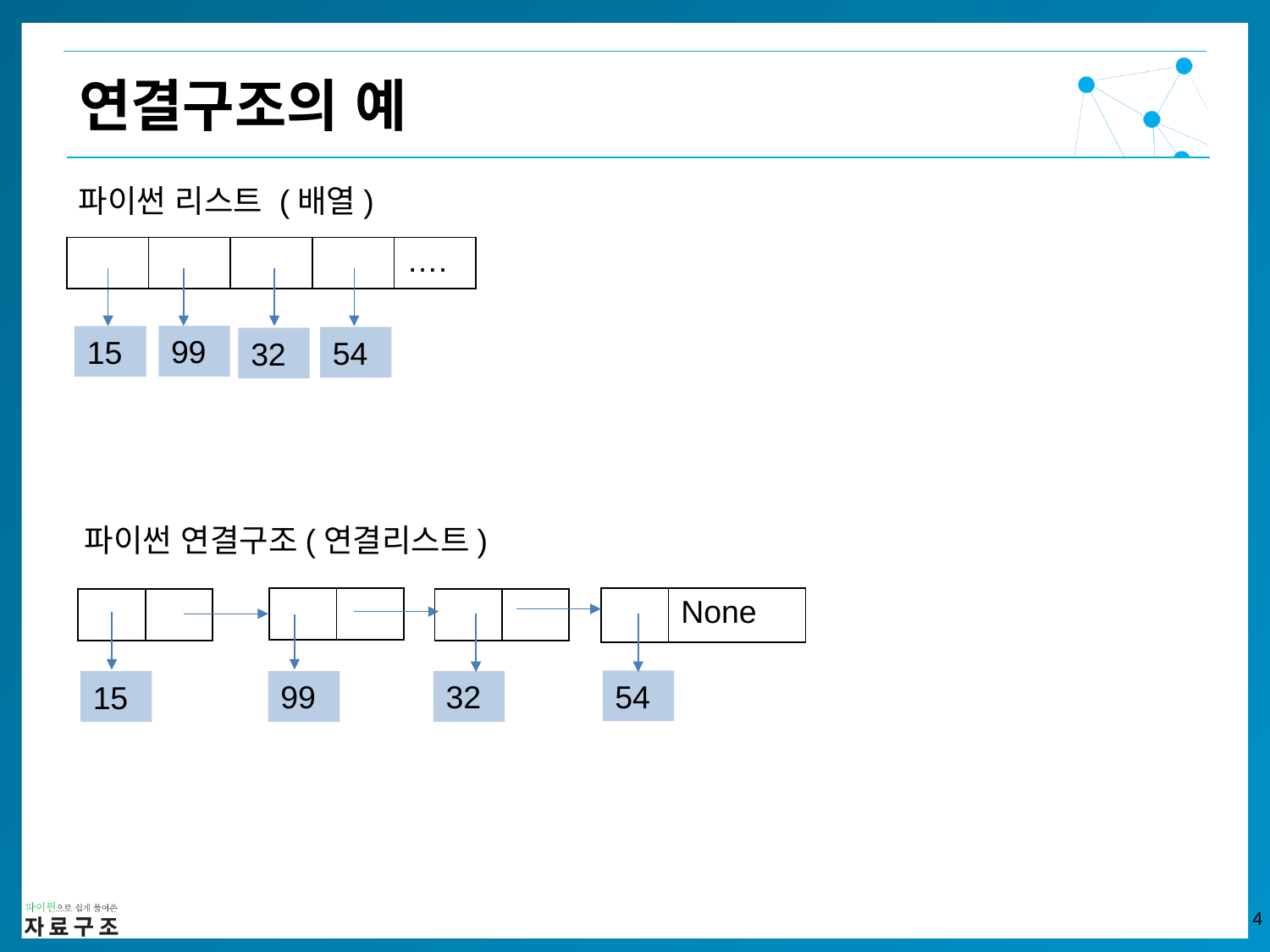

연결구조의 예
파이썬 리스트 (배열)

|  |  |  |  | …. |
| --- | --- | --- | --- | --- |
99
15
54
32
파이썬 연결구조(연결리스트)
|  |  |
| --- | --- |
|  | None |
| --- | --- |
|  |  |
| --- | --- |
|  |  |
| --- | --- |

54
99
32
15